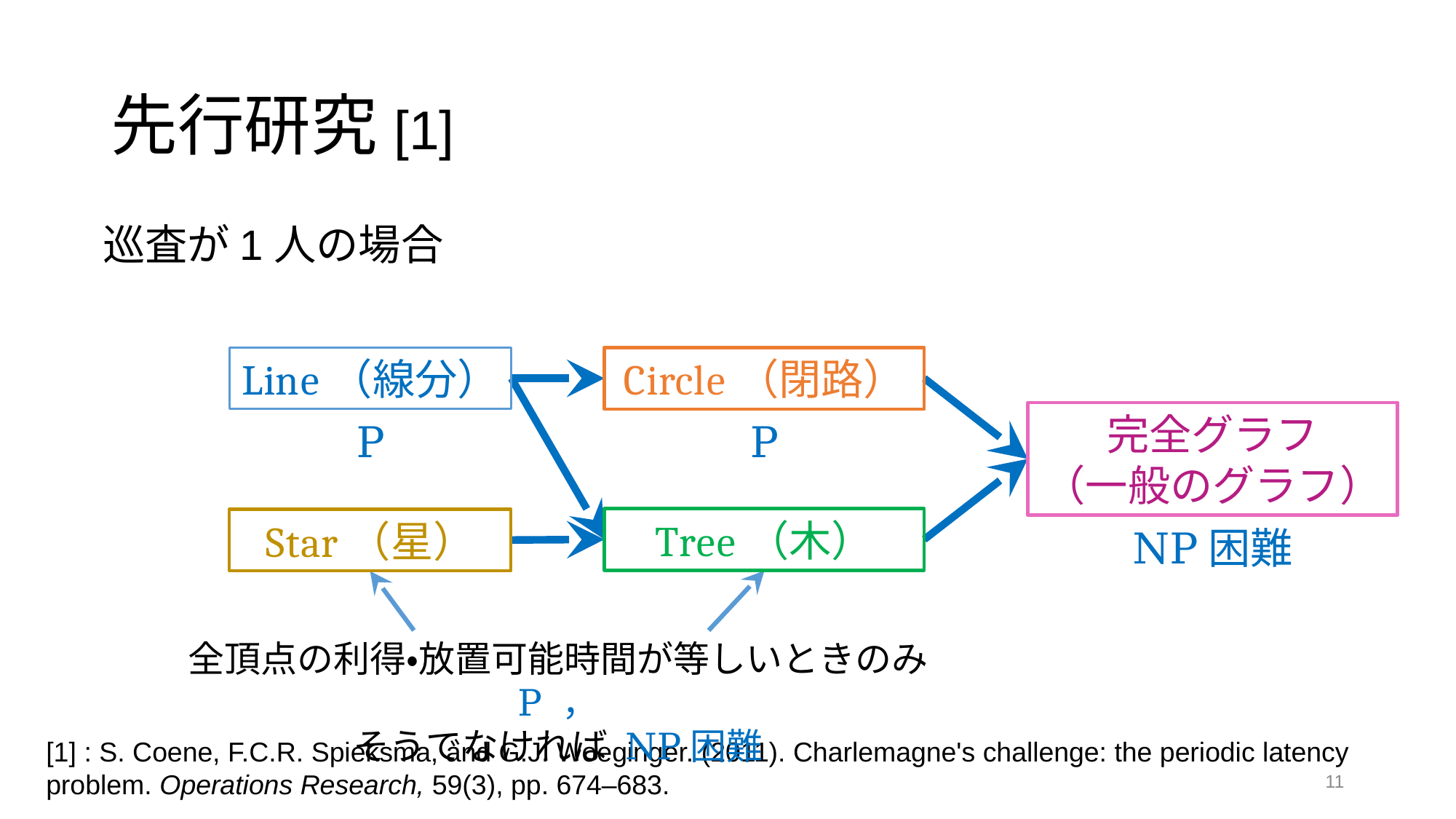

# 先行研究[1]
巡査が1人の場合
Line（線分）
Circle（閉路）
完全グラフ
（一般のグラフ）
P
P
Tree（木）
Star（星）
NP困難
全頂点の利得・放置可能時間が等しいときのみ P ，
そうでなければ NP困難
[1] : S. Coene, F.C.R. Spieksma, and G.J. Woeginger. (2011). Charlemagne's challenge: the periodic latency problem. Operations Research, 59(3), pp. 674–683.
11